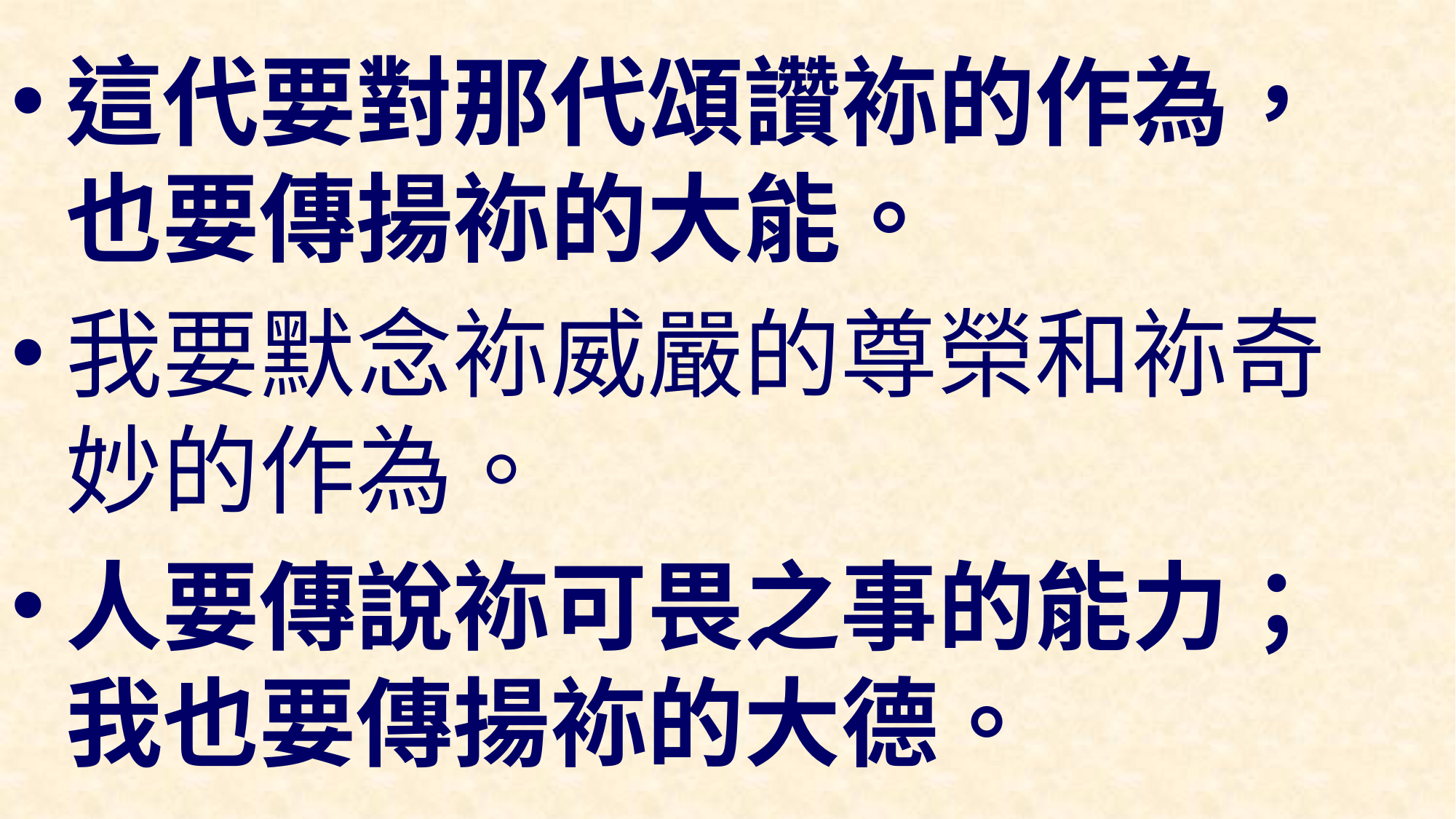

這代要對那代頌讚袮的作為，也要傳揚袮的大能。
我要默念袮威嚴的尊榮和袮奇妙的作為。
人要傳說袮可畏之事的能力；我也要傳揚袮的大德。